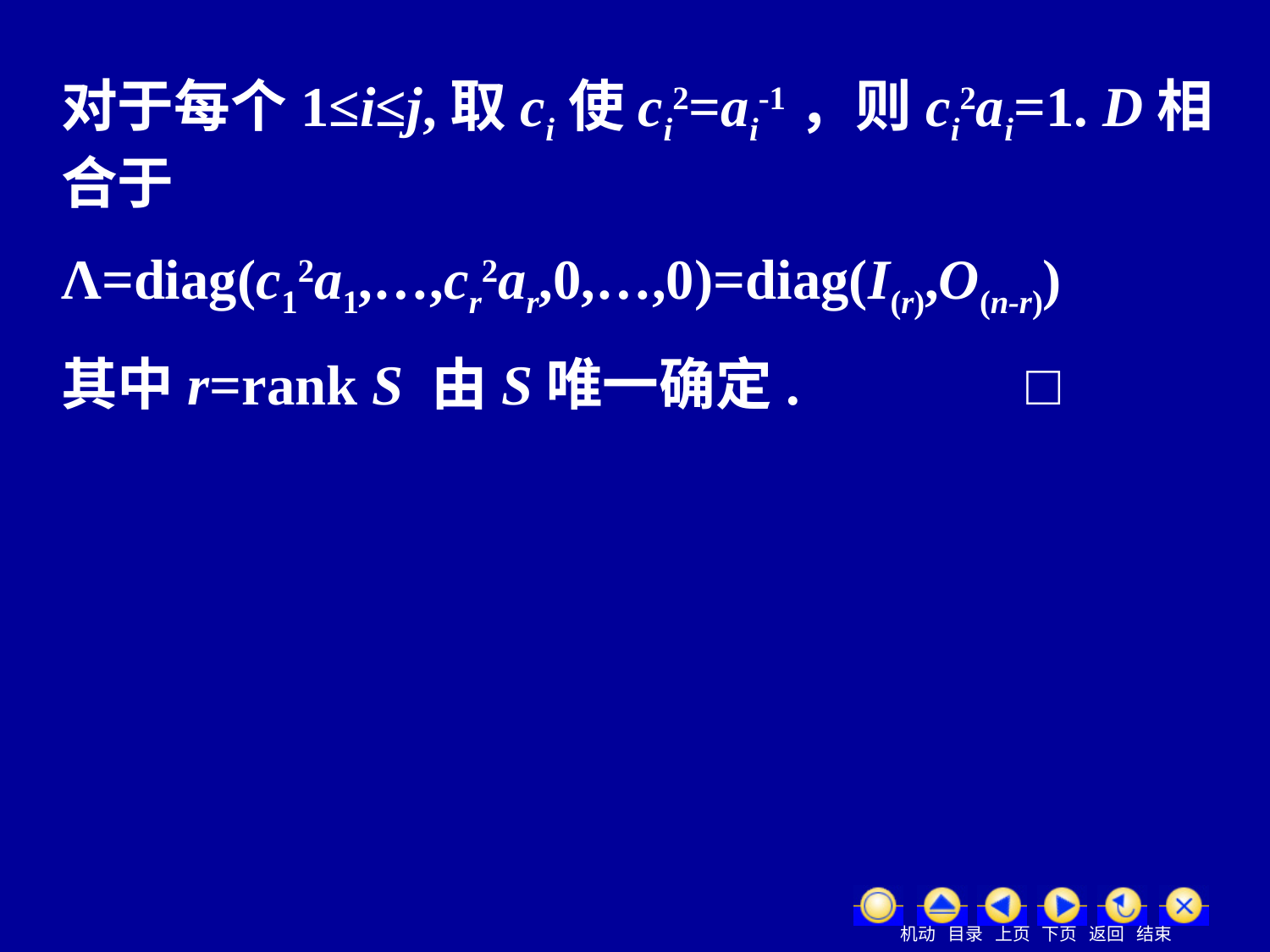

对于每个1≤i≤j,取ci使ci2=ai-1，则ci2ai=1. D相合于
Λ=diag(c12a1,…,cr2ar,0,…,0)=diag(I(r),O(n-r))
其中r=rank S 由S唯一确定.                □